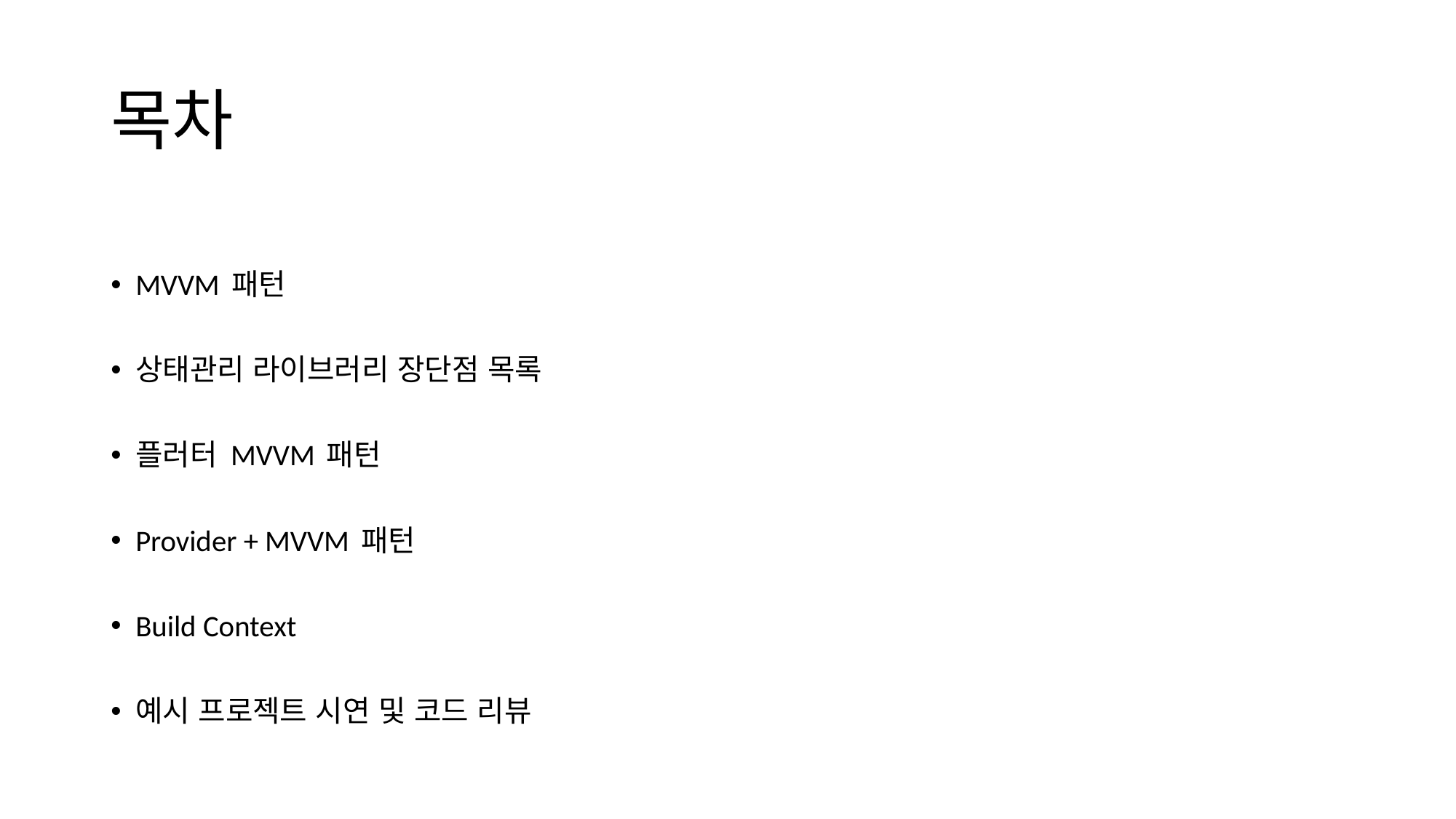

# 목차

MVVM 패턴

상태관리 라이브러리 장단점 목록

플러터 MVVM 패턴

Provider + MVVM 패턴

Build Context

예시 프로젝트 시연 및 코드 리뷰